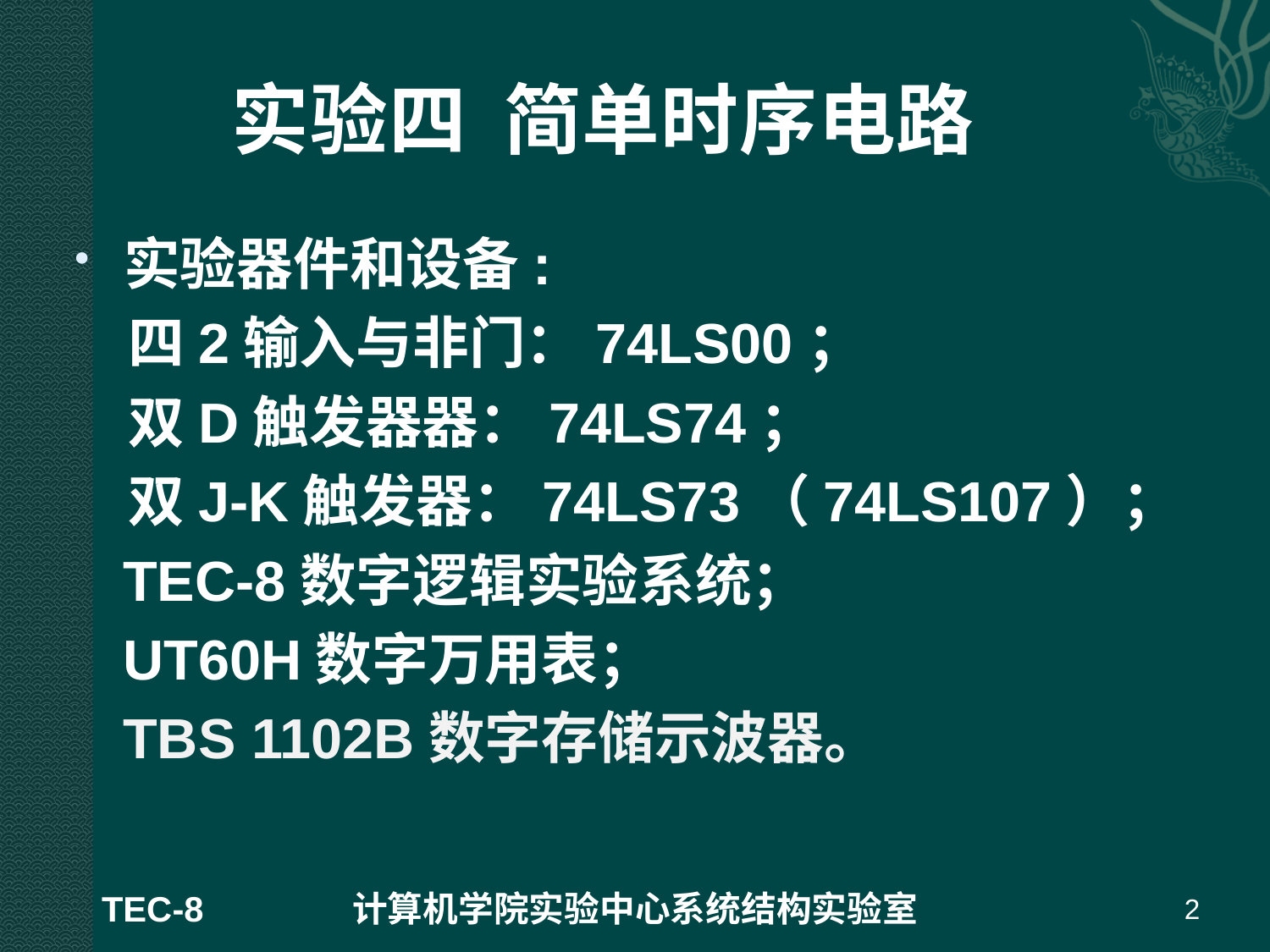

# 实验四  简单时序电路
实验器件和设备:
   四2输入与非门：74LS00；
   双D触发器器：74LS74；
   双J-K触发器：74LS73（74LS107）；
   TEC-8数字逻辑实验系统；
   UT60H数字万用表；
   TBS 1102B数字存储示波器。

TEC-8
计算机学院实验中心系统结构实验室
2